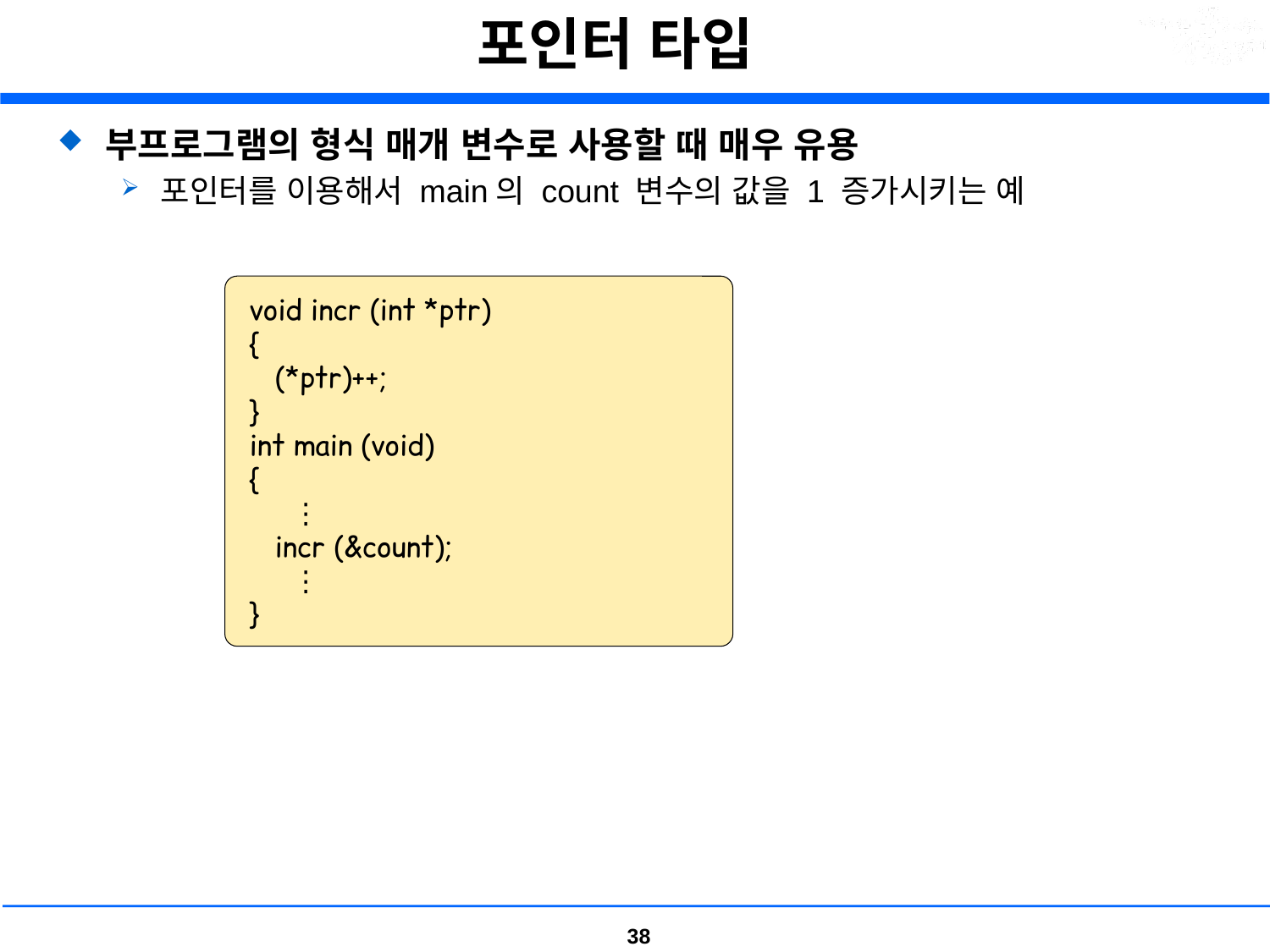

# 포인터 타입
부프로그램의 형식 매개 변수로 사용할 때 매우 유용
포인터를 이용해서 main의 count 변수의 값을 1 증가시키는 예

 void incr (int *ptr)
 {
    (*ptr)++;
 }
 int main (void)
 {
      ⋮
    incr (&count);
      ⋮
 }